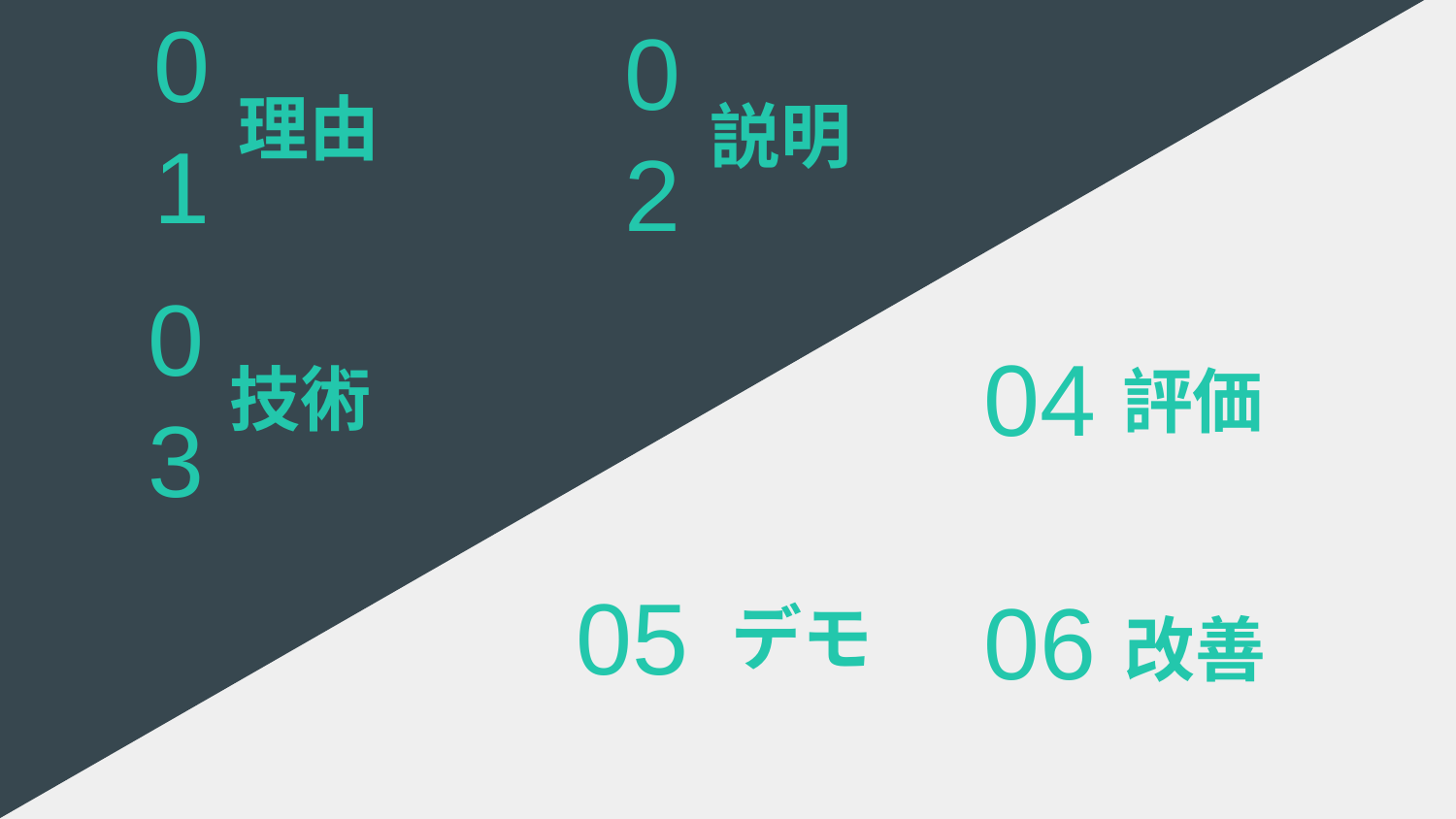

# 01
02
理由
説明
04
03
技術
評価
05
改善
06
デモ